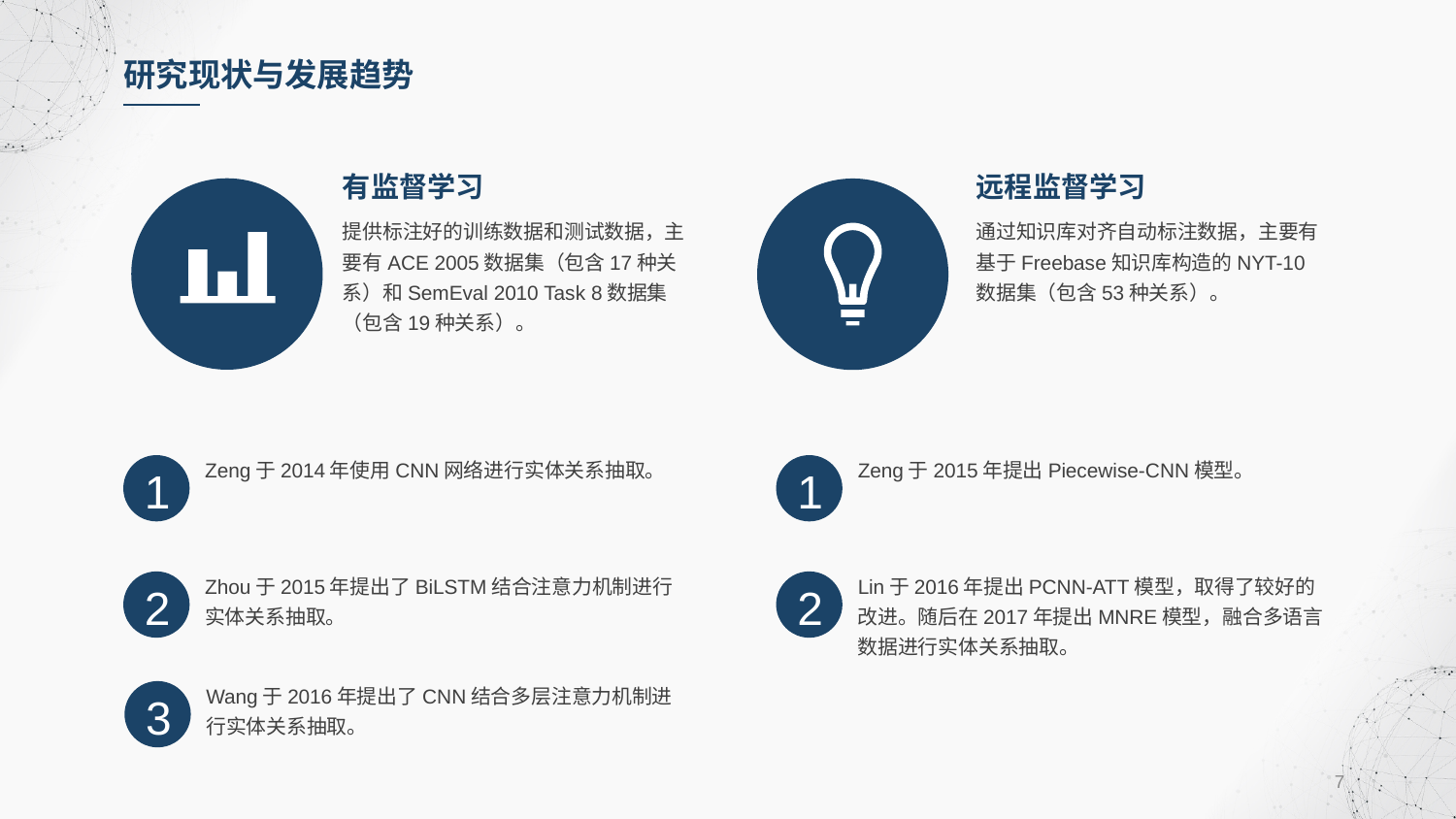

研究现状与发展趋势
有监督学习
远程监督学习

提供标注好的训练数据和测试数据，主要有ACE 2005数据集（包含17种关系）和SemEval 2010 Task 8数据集（包含19种关系）。
通过知识库对齐自动标注数据，主要有基于Freebase知识库构造的NYT-10数据集（包含53种关系）。
Zeng于2014年使用CNN网络进行实体关系抽取。
Zeng于2015年提出Piecewise-CNN模型。
1

1

Zhou于2015年提出了BiLSTM结合注意力机制进行实体关系抽取。
Lin于2016年提出PCNN-ATT模型，取得了较好的改进。随后在2017年提出MNRE模型，融合多语言数据进行实体关系抽取。
2

2

Wang于2016年提出了CNN结合多层注意力机制进行实体关系抽取。
3

7